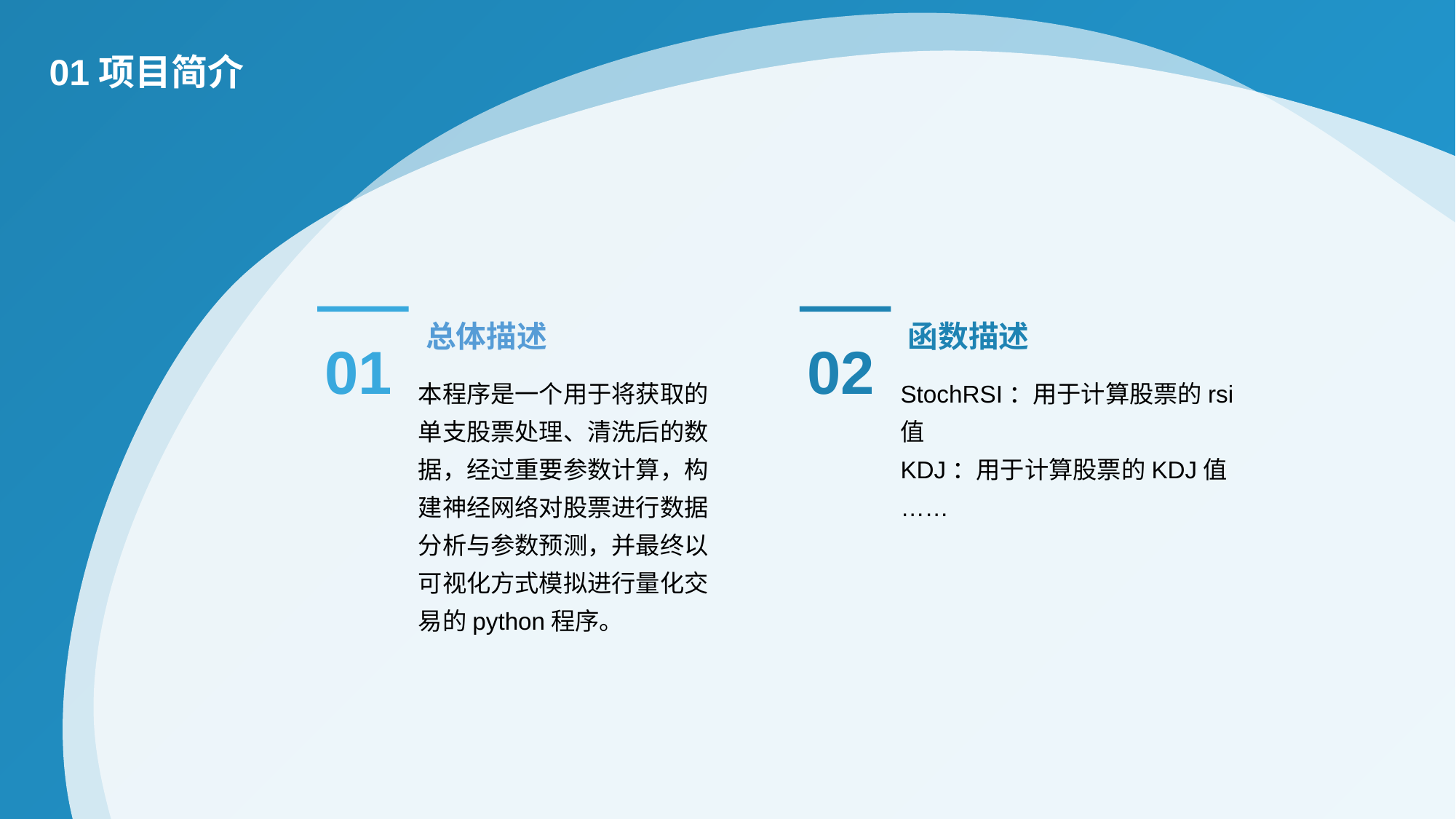

01项目简介
01

02

总体描述
函数描述
本程序是一个用于将获取的单支股票处理、清洗后的数据，经过重要参数计算，构建神经网络对股票进行数据分析与参数预测，并最终以可视化方式模拟进行量化交易的python程序。
StochRSI：用于计算股票的rsi值
KDJ：用于计算股票的KDJ值
……